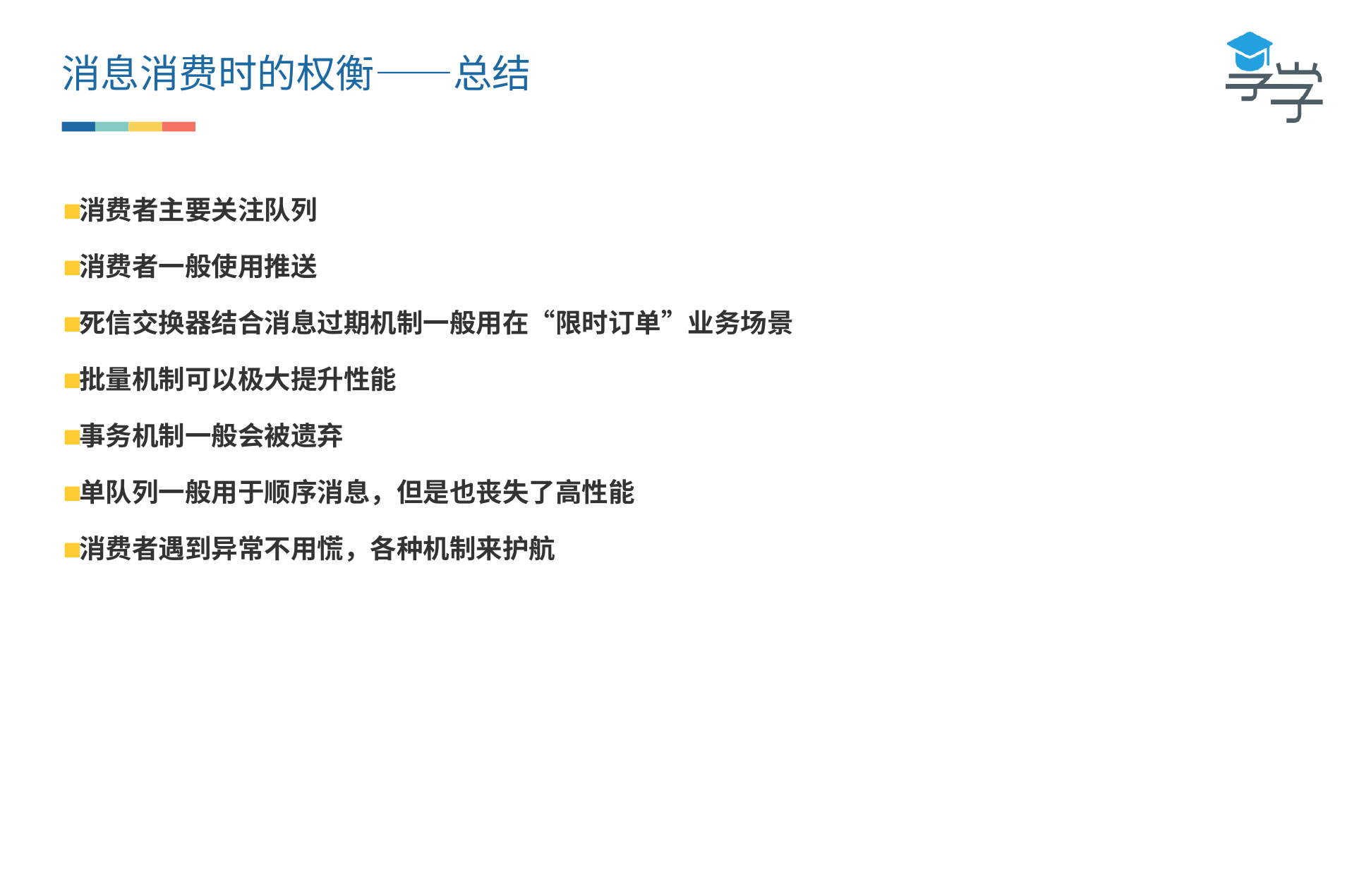

消息消费时的权衡——总结

消费者主要关注队列
消费者一般使用推送
死信交换器结合消息过期机制一般用在“限时订单”业务场景
批量机制可以极大提升性能
事务机制一般会被遗弃
单队列一般用于顺序消息，但是也丧失了高性能
消费者遇到异常不用慌，各种机制来护航